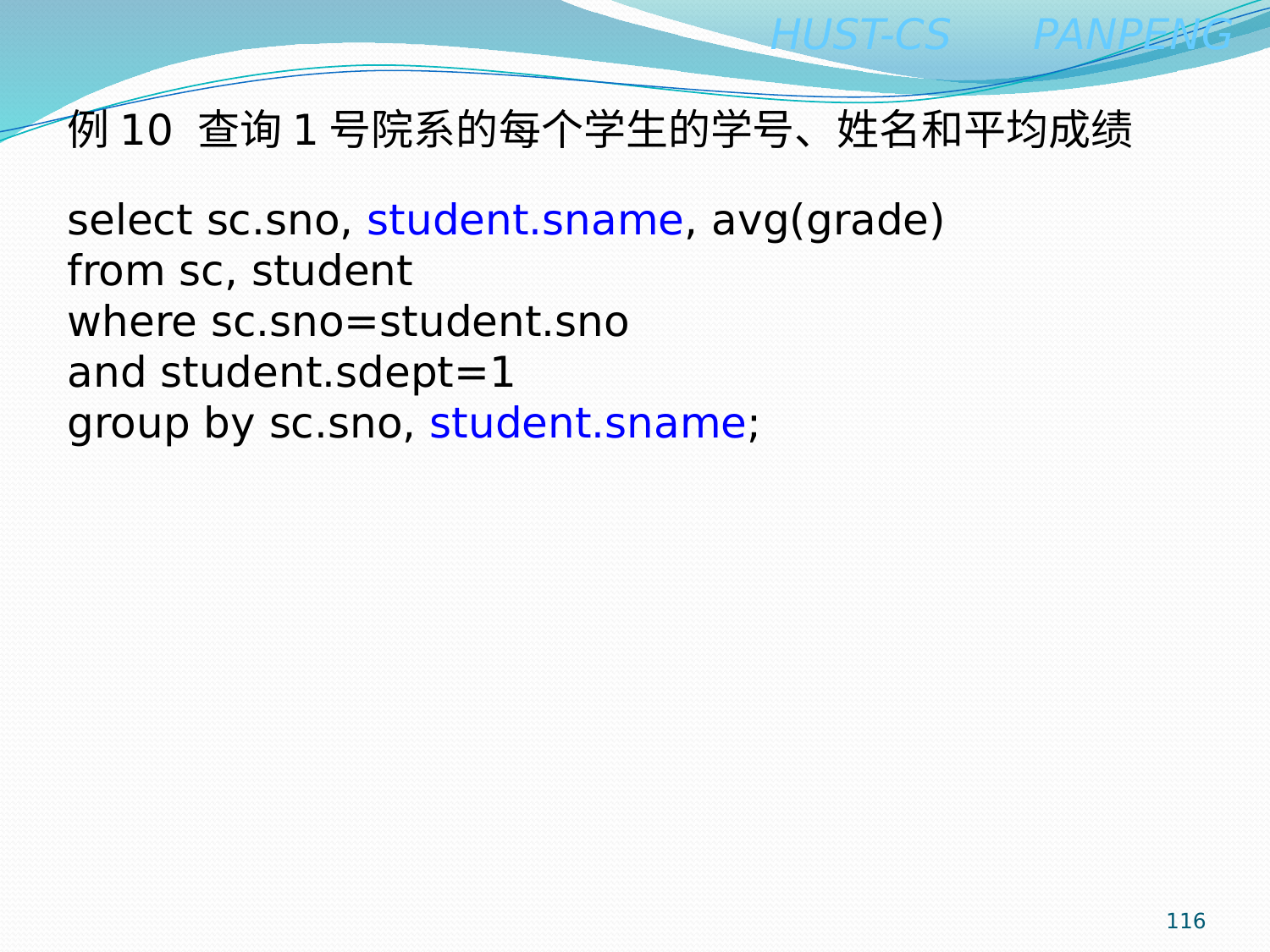

例10 查询1号院系的每个学生的学号、姓名和平均成绩
select sc.sno, student.sname, avg(grade)
from sc, student
where sc.sno=student.sno
and student.sdept=1
group by sc.sno, student.sname;
116